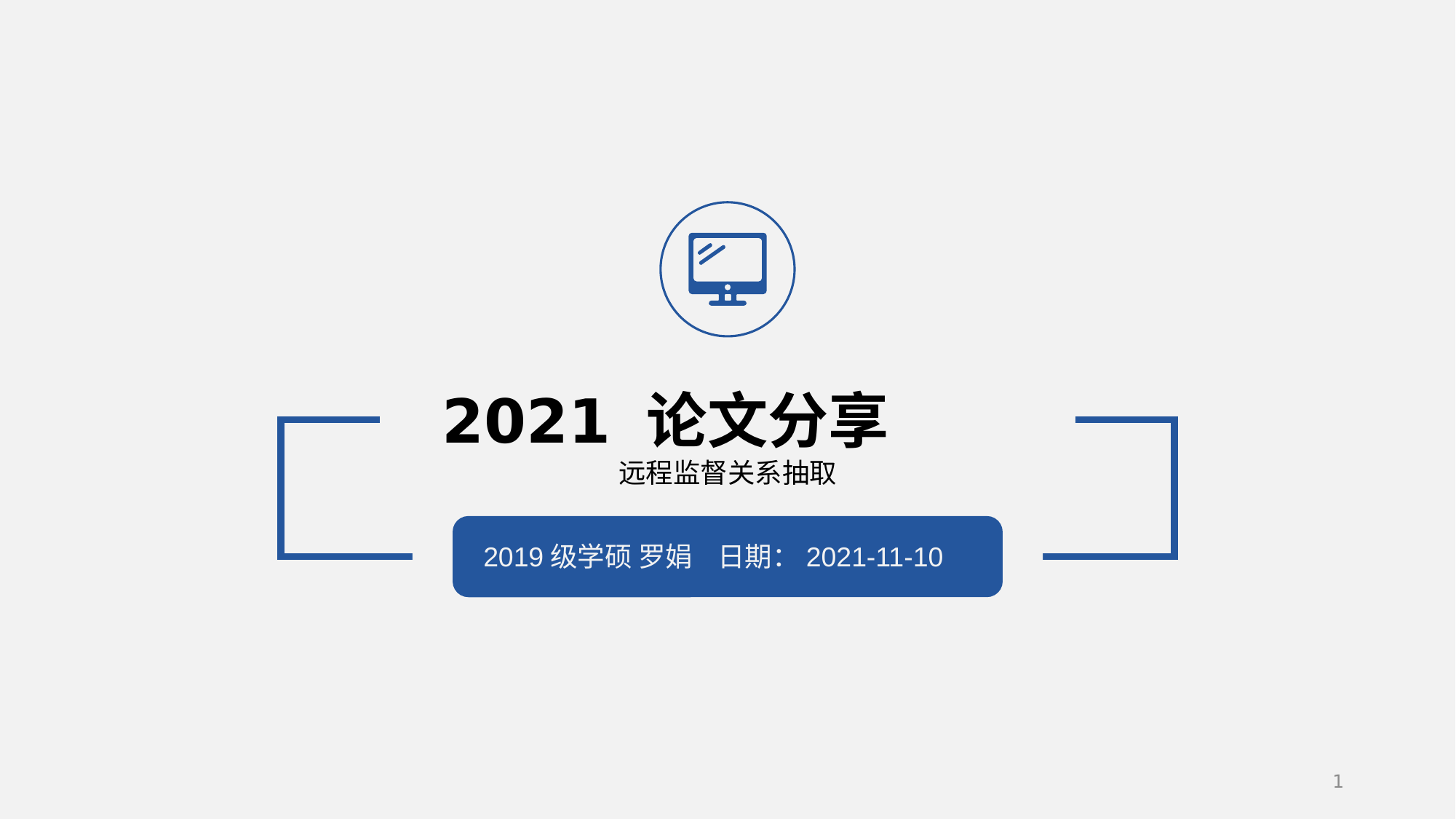

2021 论文分享

远程监督关系抽取

2019级学硕 罗娟    日期：2021-11-10

1